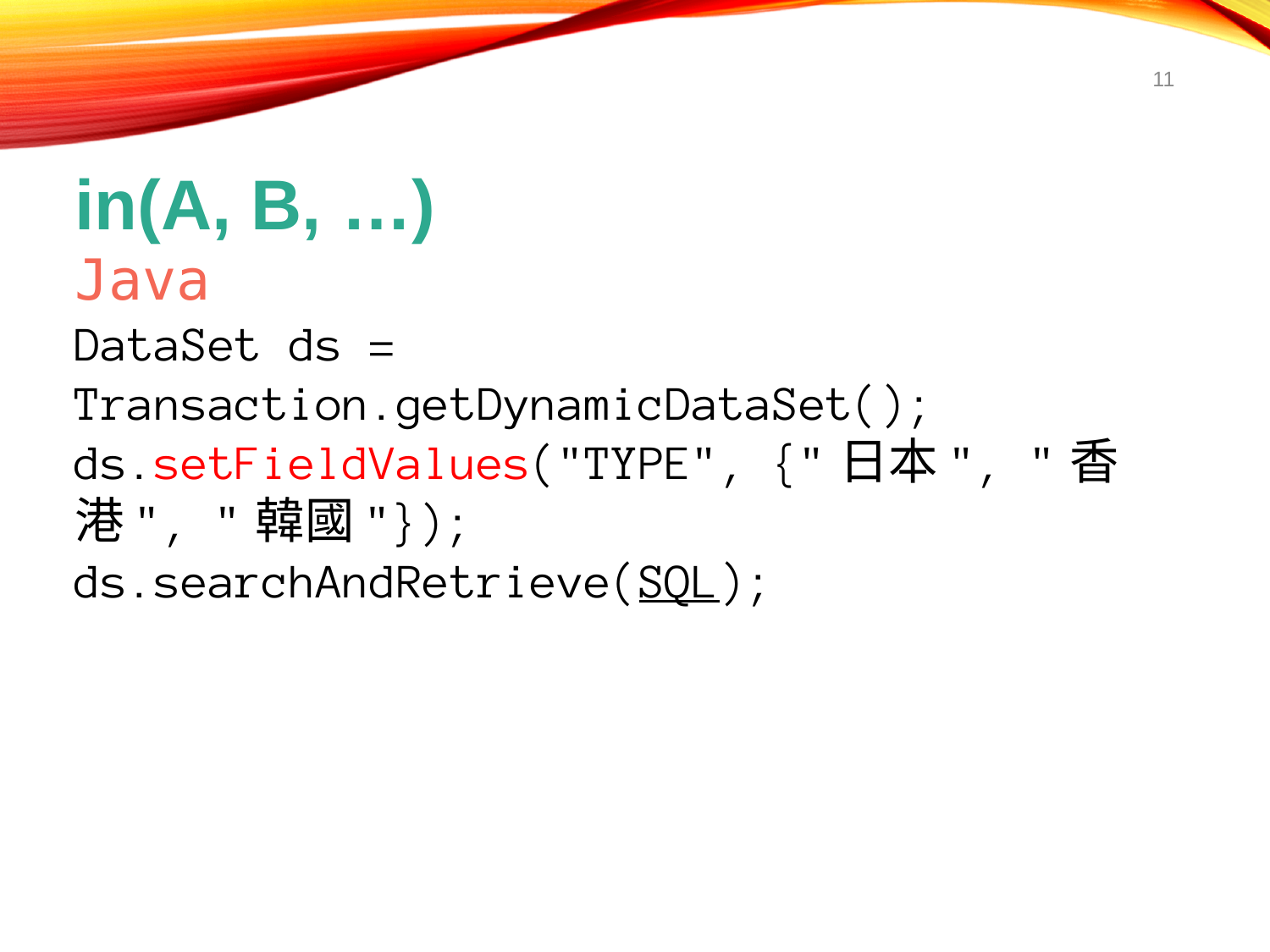

11
in(A, B, …)
Java
DataSet ds = Transaction.getDynamicDataSet();
ds.setFieldValues("TYPE", {"日本", "香港", "韓國"});
ds.searchAndRetrieve(SQL);